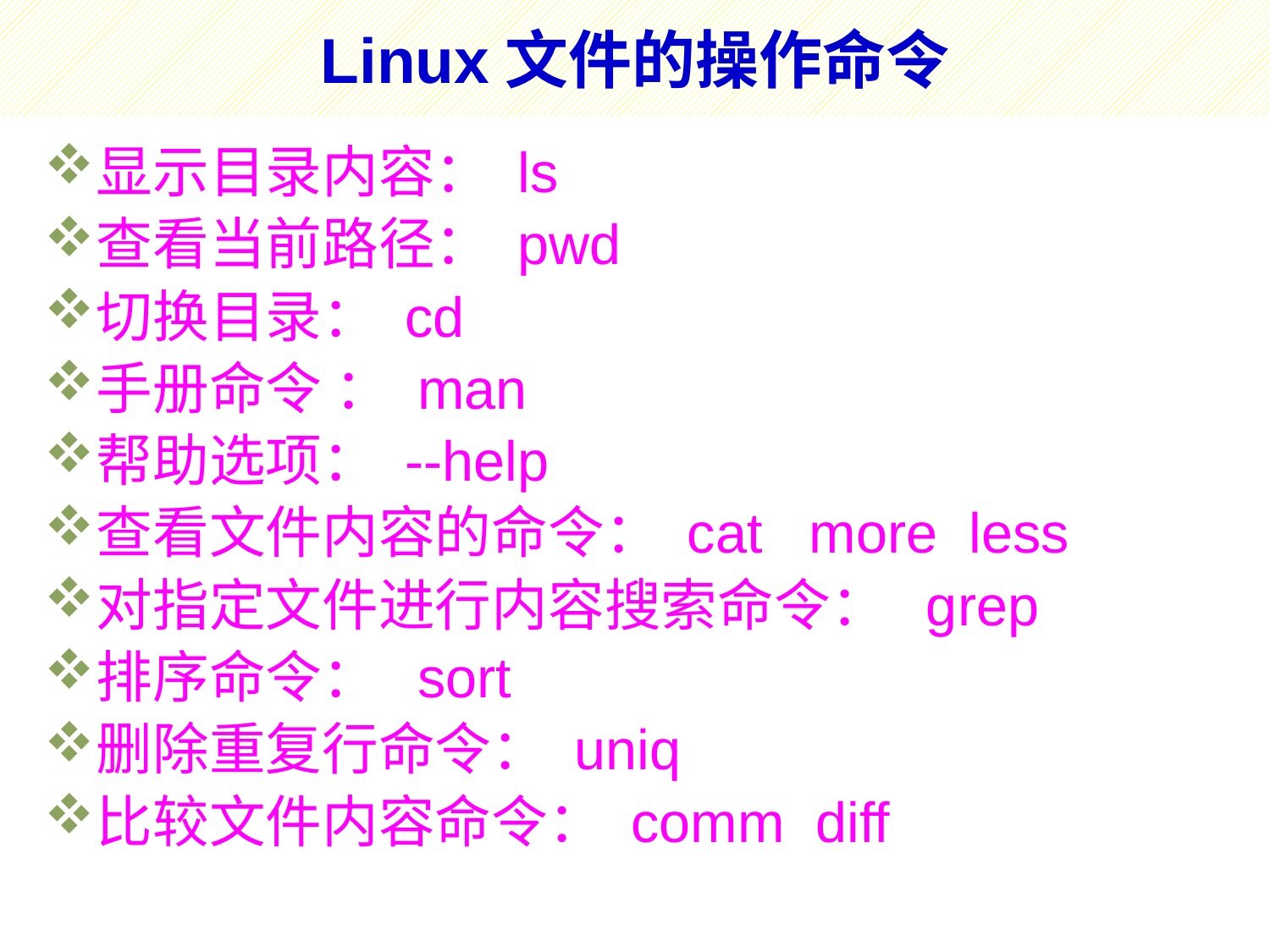

# Linux文件的操作命令
显示目录内容： ls
查看当前路径： pwd
切换目录： cd
手册命令 ： man
帮助选项： --help
查看文件内容的命令： cat   more  less
对指定文件进行内容搜索命令：  grep
排序命令：  sort
删除重复行命令： uniq
比较文件内容命令： comm  diff